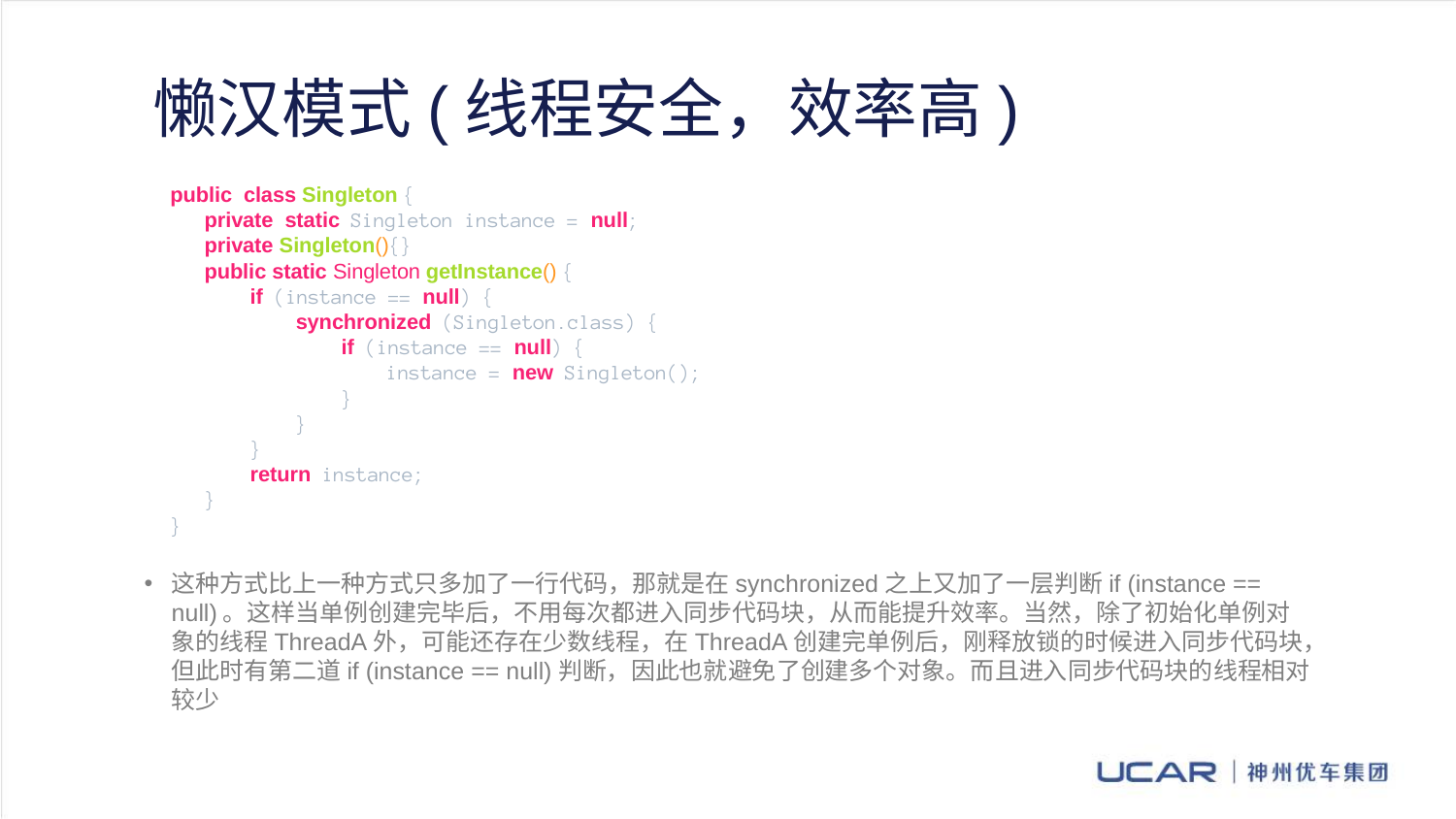

懒汉模式(线程安全，效率高)
public class Singleton {  
   private static Singleton instance = null;  
   private Singleton(){}  
   public static Singleton getInstance() {  
       if (instance == null) {
           synchronized (Singleton.class) {  
               if (instance == null) {
                   instance = new Singleton();  
               }  
           }  
       }  
       return instance;  
   }  
}
这种方式比上一种方式只多加了一行代码，那就是在synchronized之上又加了一层判断if (instance == null)。这样当单例创建完毕后，不用每次都进入同步代码块，从而能提升效率。当然，除了初始化单例对象的线程ThreadA外，可能还存在少数线程，在ThreadA创建完单例后，刚释放锁的时候进入同步代码块，但此时有第二道if (instance == null)判断，因此也就避免了创建多个对象。而且进入同步代码块的线程相对较少